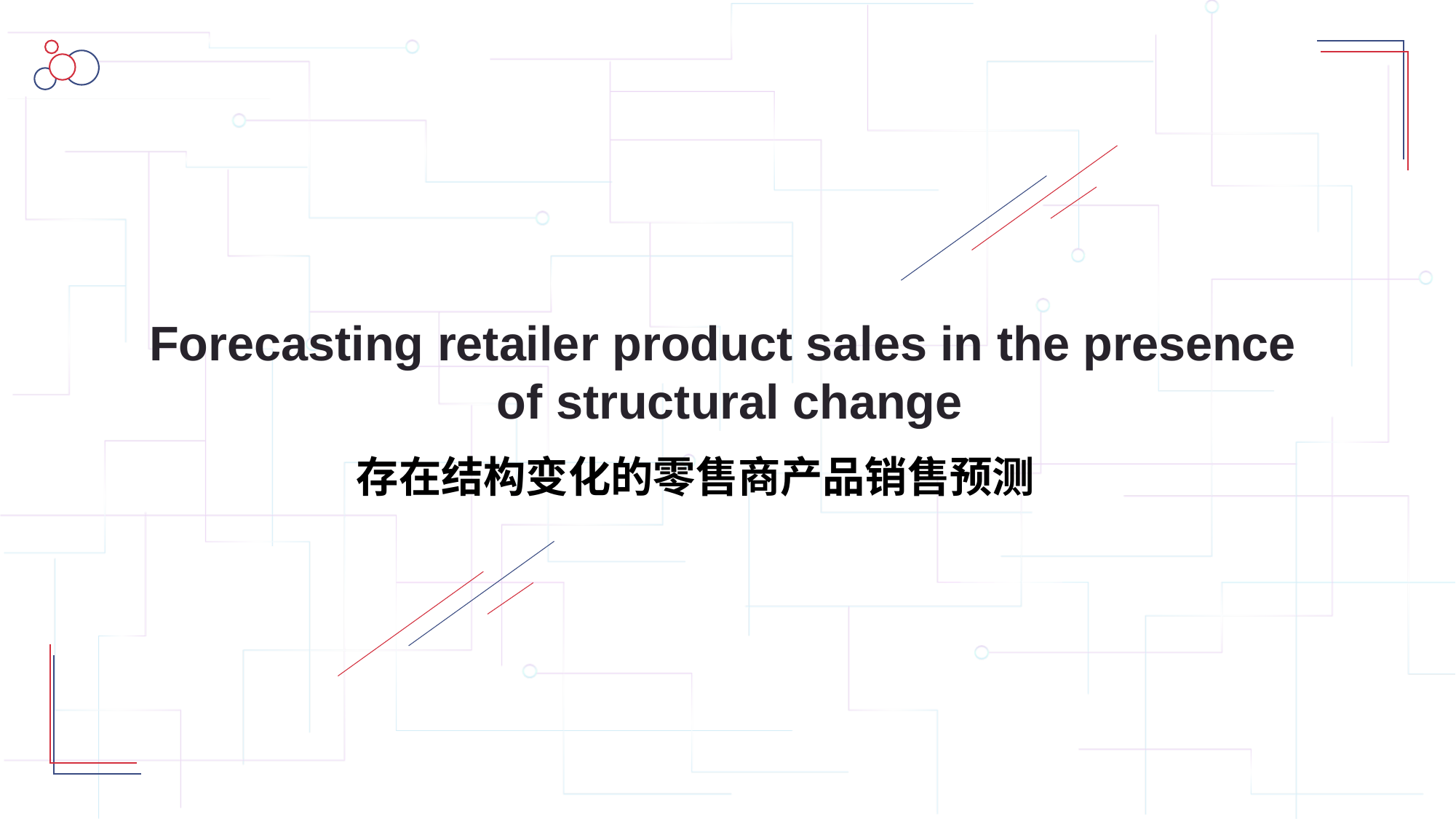

Forecasting retailer product sales in the presence
of structural change
存在结构变化的零售商产品销售预测